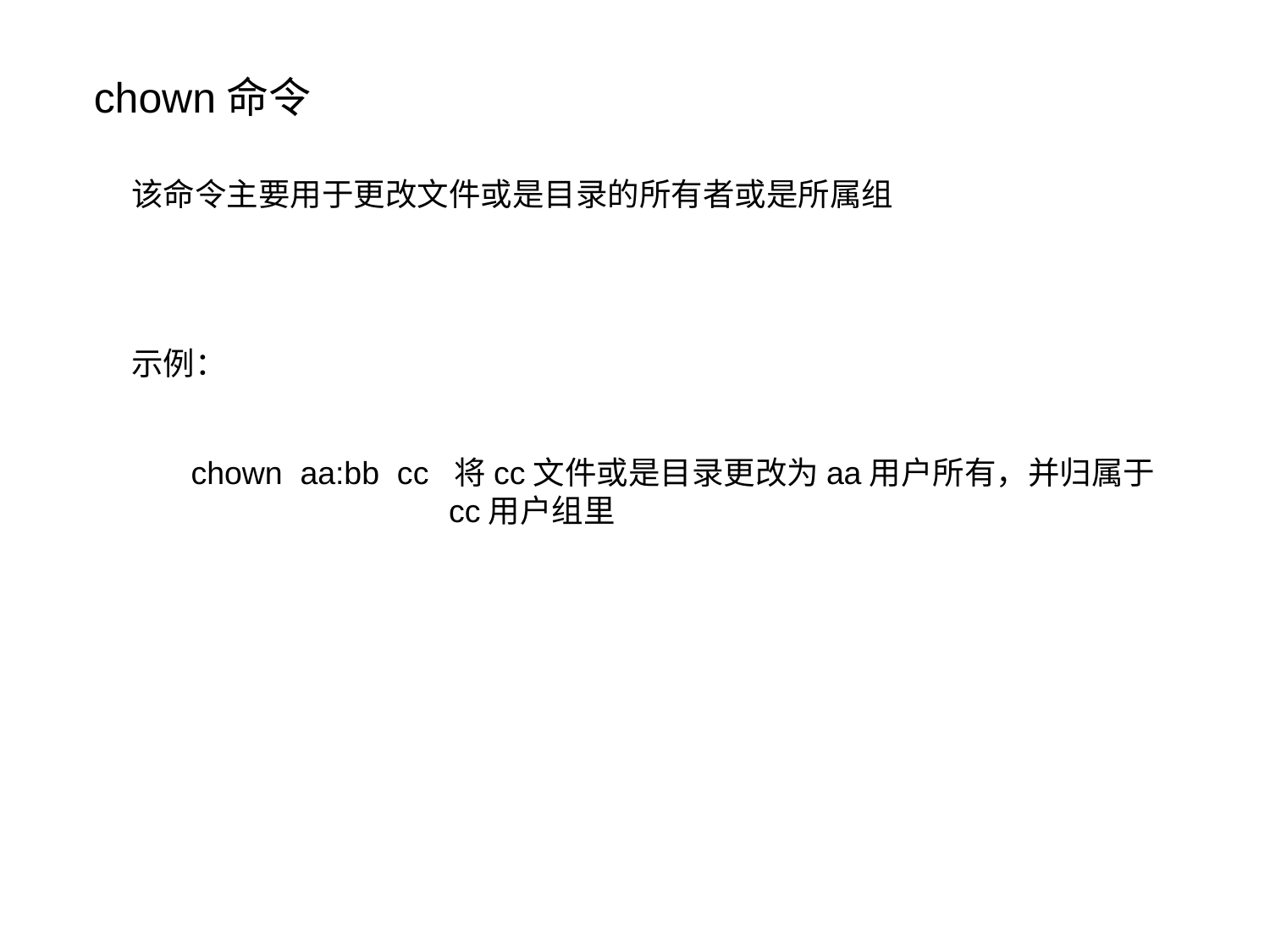

chown命令
该命令主要用于更改文件或是目录的所有者或是所属组
示例：
chown  aa:bb  cc  将cc文件或是目录更改为aa用户所有，并归属于
                             cc用户组里